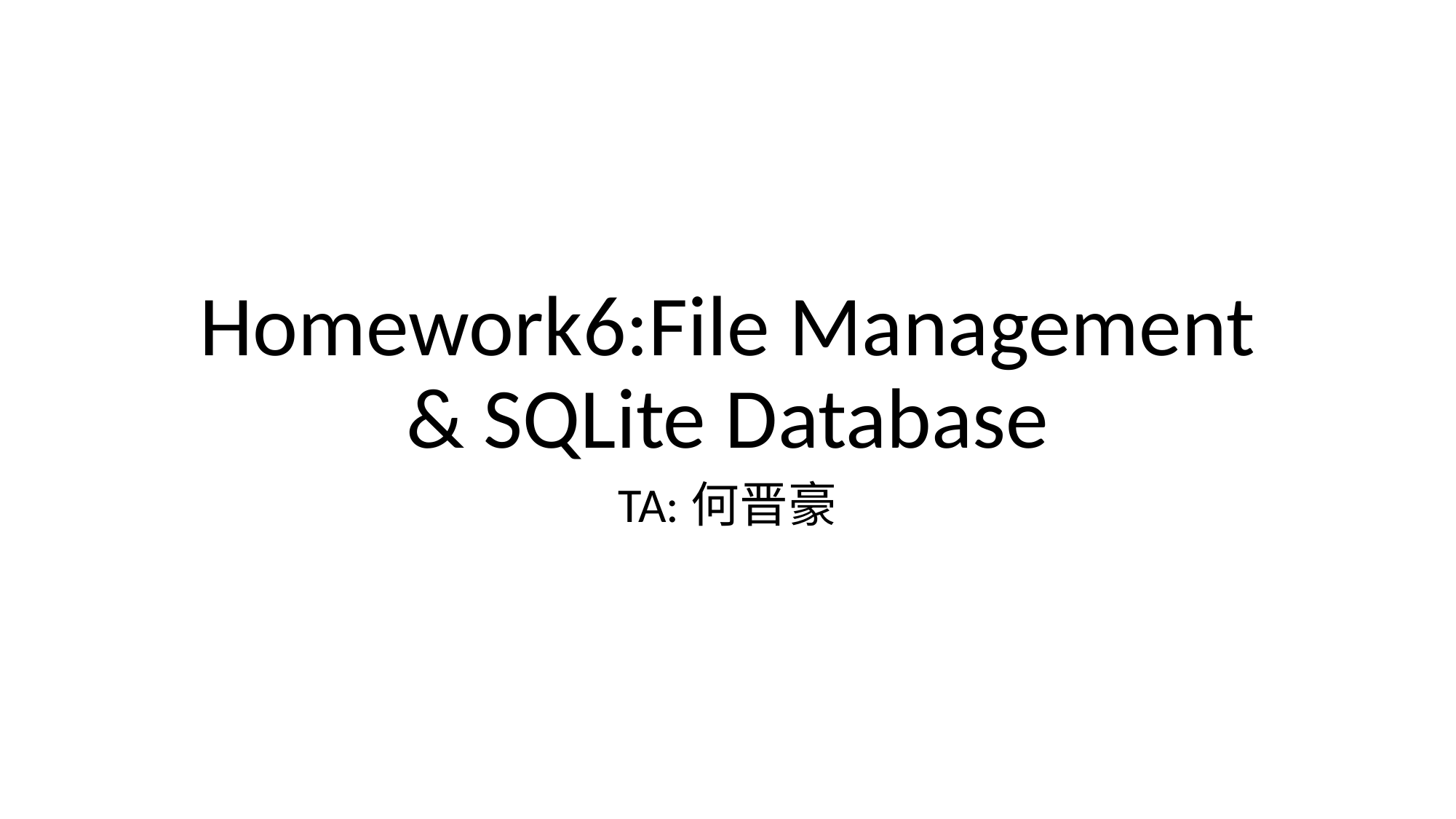

# Homework6:File Management & SQLite Database
TA:何晋豪